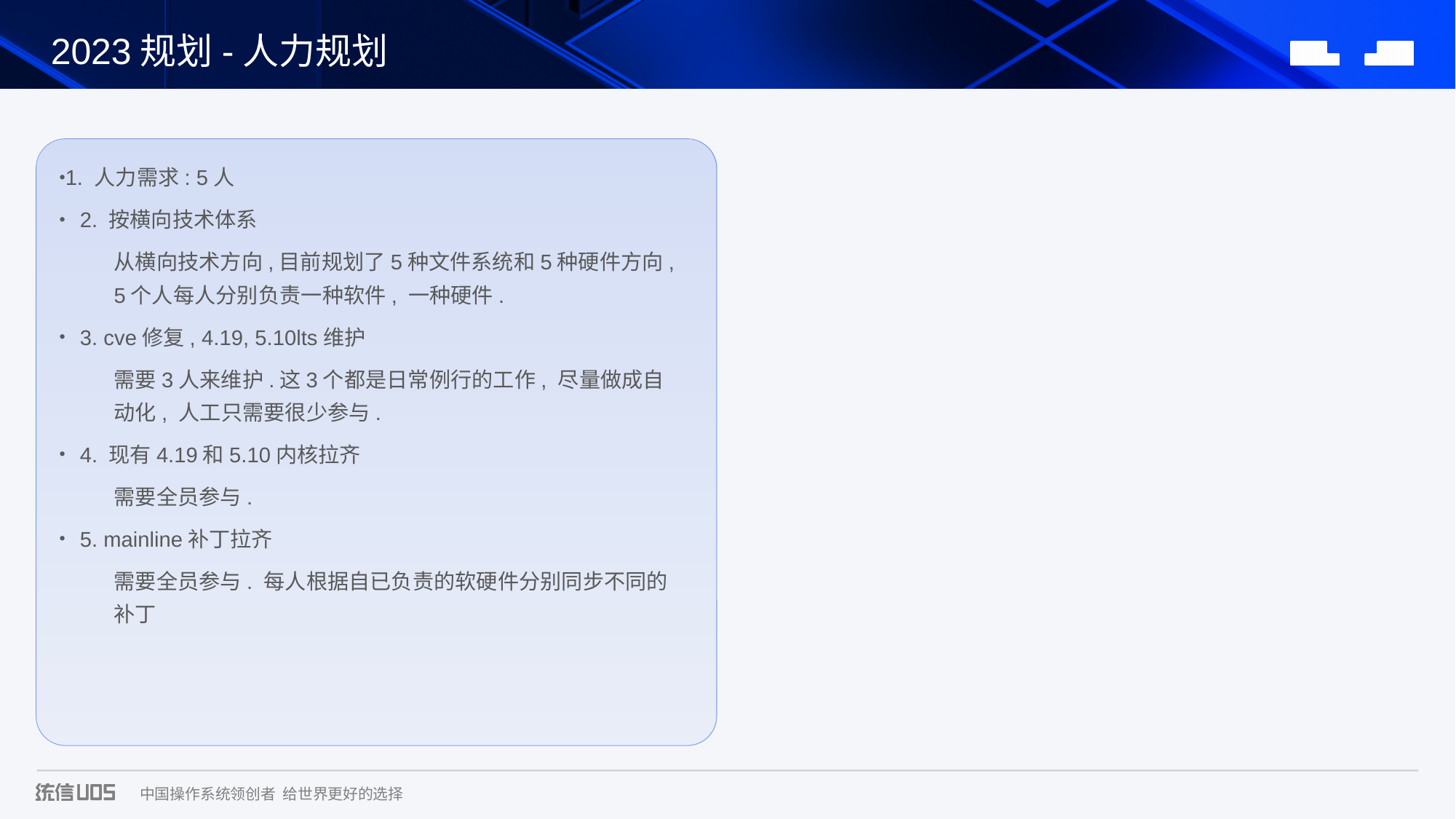

2023规划-人力规划

1. 人力需求: 5人
2. 按横向技术体系
从横向技术方向,目前规划了5种文件系统和5种硬件方向, 5个人每人分别负责一种软件, 一种硬件.
3. cve修复, 4.19, 5.10lts维护
需要3人来维护.这3个都是日常例行的工作, 尽量做成自动化, 人工只需要很少参与.
4. 现有4.19和5.10内核拉齐
需要全员参与.
5. mainline补丁拉齐
需要全员参与. 每人根据自已负责的软硬件分别同步不同的补丁